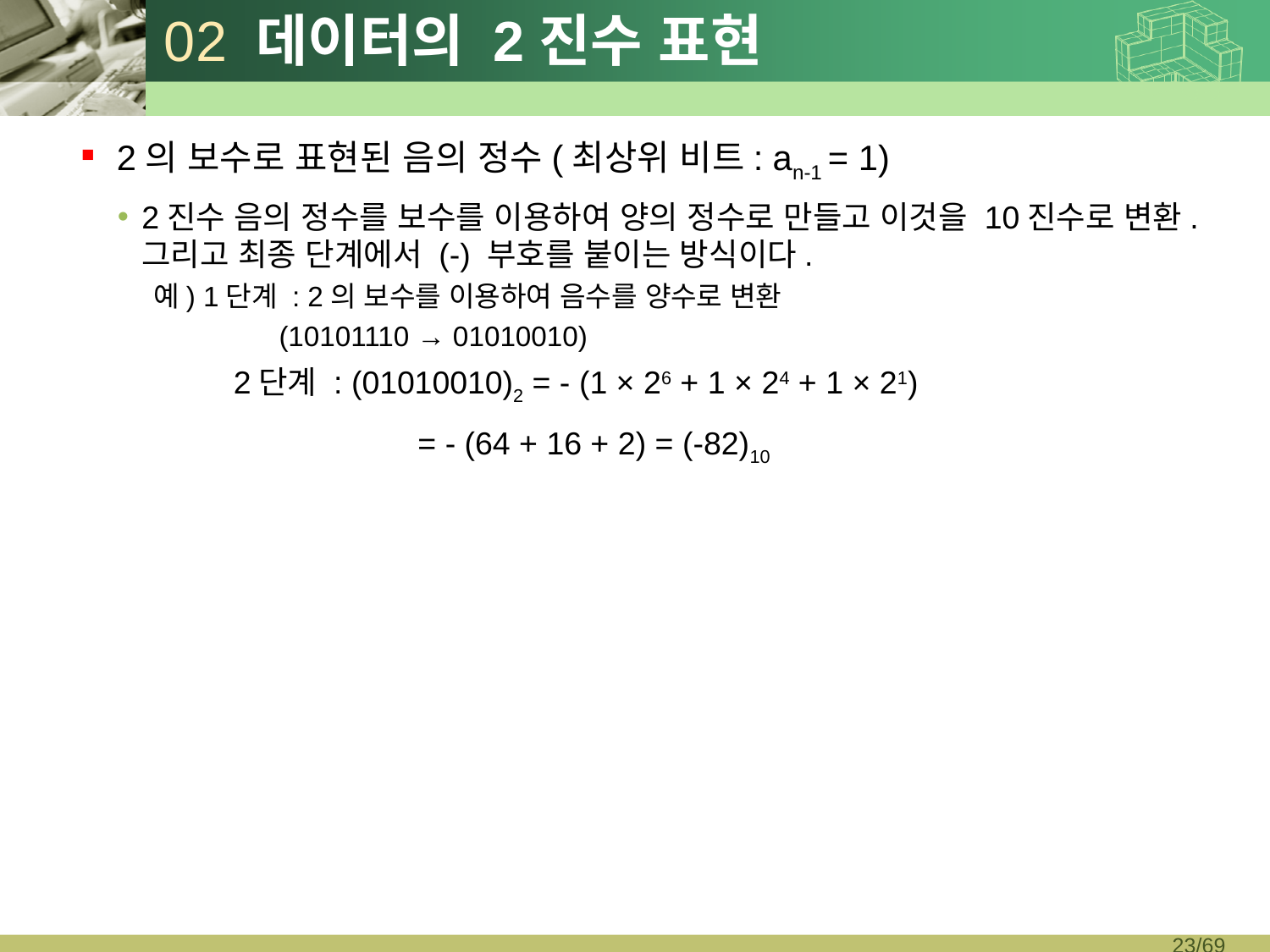

# 02 데이터의 2진수 표현
2의 보수로 표현된 음의 정수(최상위 비트: an-1 = 1)
2진수 음의 정수를 보수를 이용하여 양의 정수로 만들고 이것을 10진수로 변환. 그리고 최종 단계에서 (-) 부호를 붙이는 방식이다.
예) 1단계 : 2의 보수를 이용하여 음수를 양수로 변환
                (10101110 → 01010010)
 	   2단계 : (01010010)2 = - (1 × 26 + 1 × 24 + 1 × 21)
                                      = - (64 + 16 + 2) = (-82)10